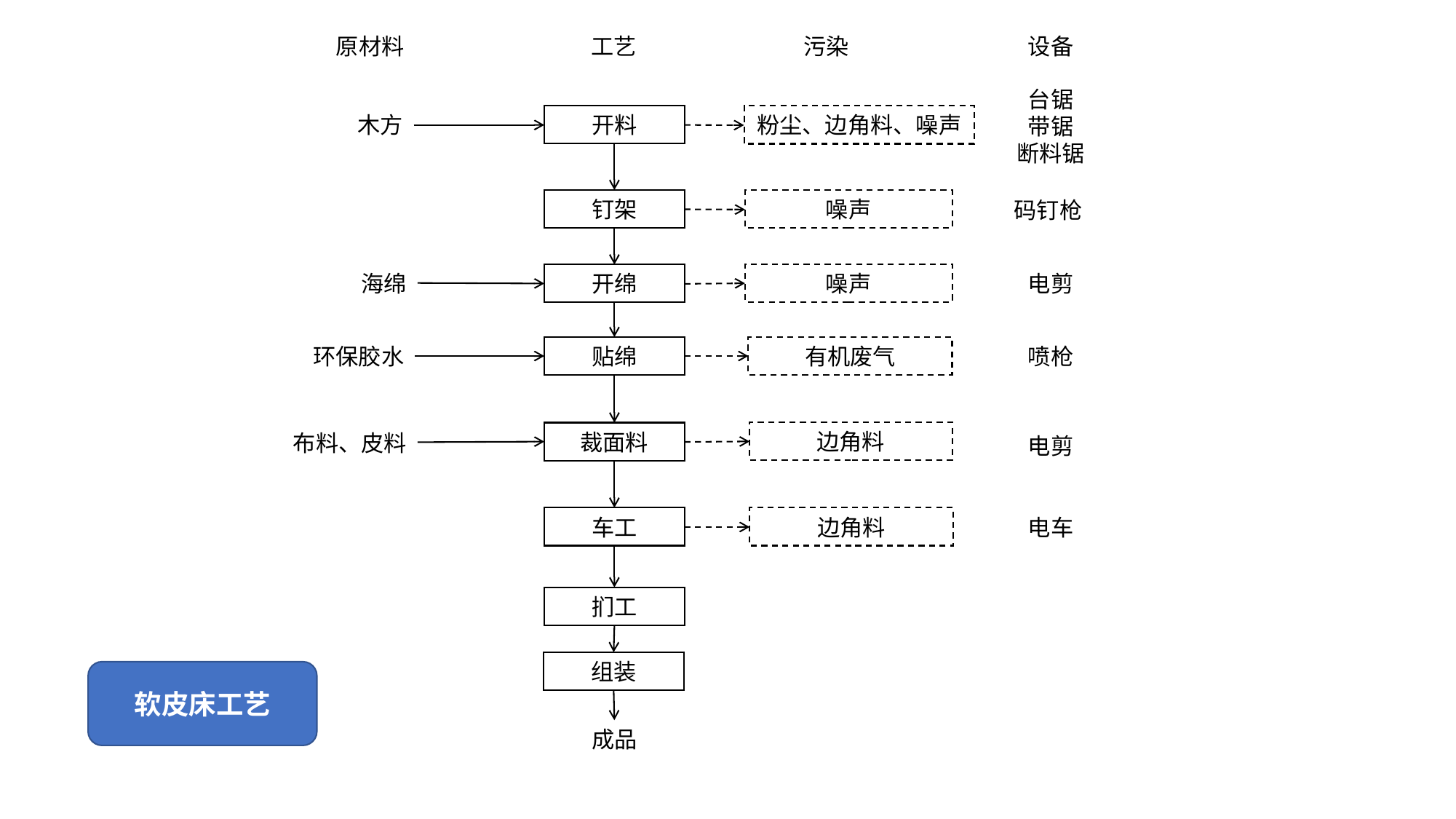

原材料
工艺
污染
设备
木方
钉架
噪声
码钉枪
成品
开绵
喷枪
贴绵
噪声
台锯
带锯
断料锯
开料
粉尘、边角料、噪声
电剪
边角料
裁面料
电剪
边角料
车工
扪工
海绵
环保胶水
有机废气
布料、皮料
电车
组装
软皮床工艺